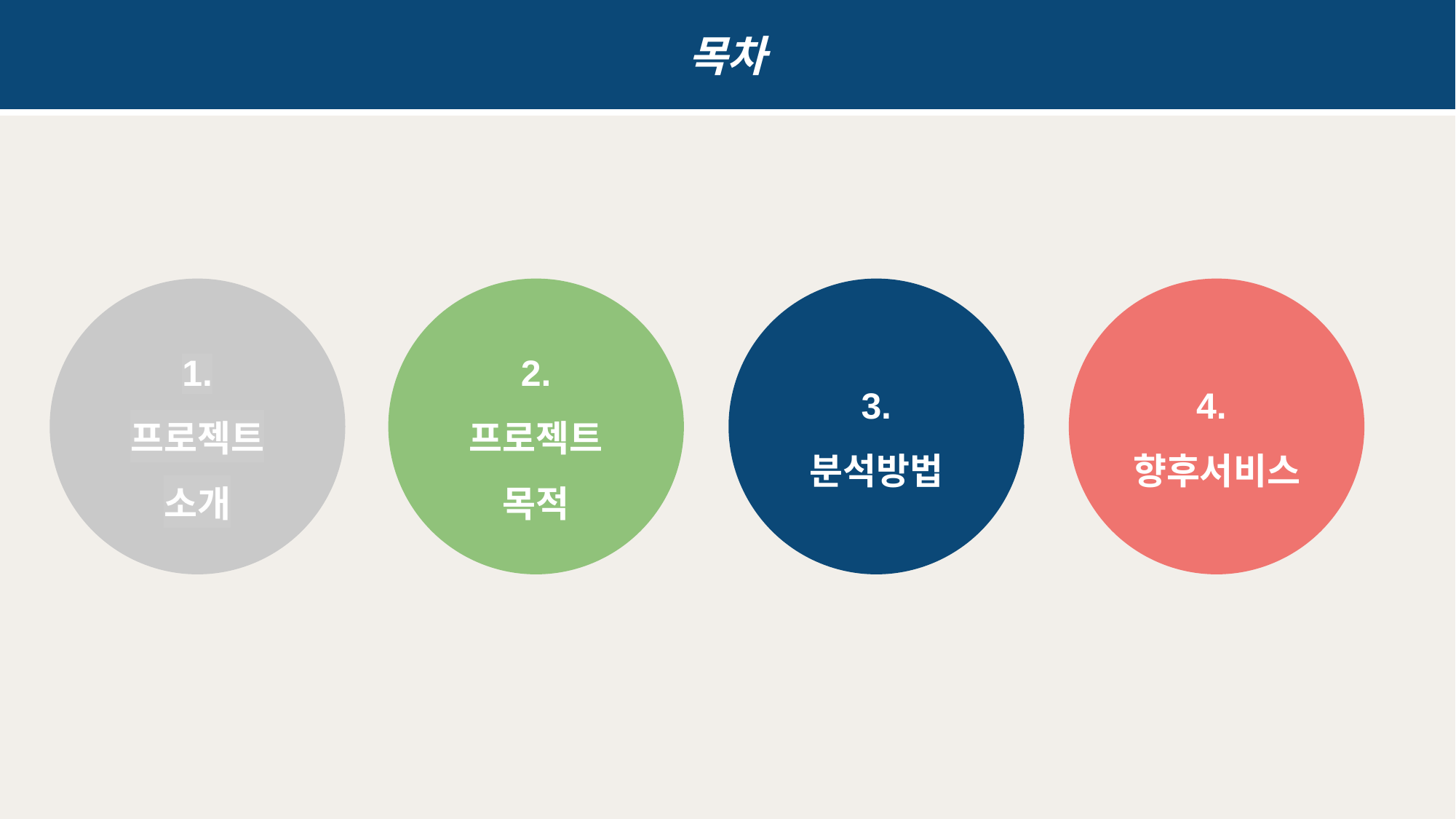

목차
4.
향후서비스
1.
프로젝트
소개
2.
프로젝트
목적
3.
분석방법